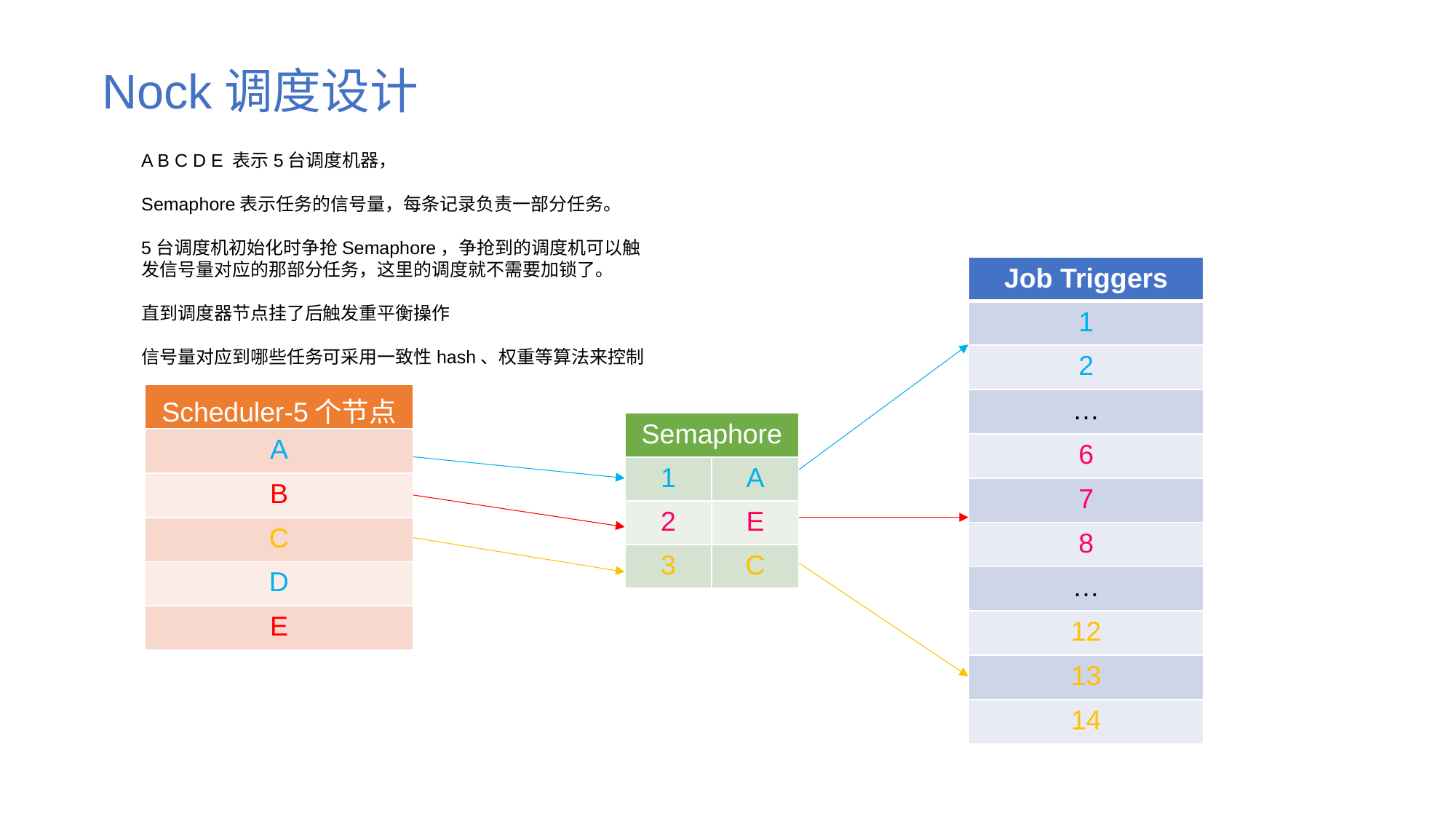

Nock调度设计
A B C D E 表示5台调度机器，

Semaphore表示任务的信号量，每条记录负责一部分任务。

5台调度机初始化时争抢Semaphore，争抢到的调度机可以触
发信号量对应的那部分任务，这里的调度就不需要加锁了。

直到调度器节点挂了后触发重平衡操作

信号量对应到哪些任务可采用一致性hash、权重等算法来控制
| Job Triggers |
| --- |
| 1 |
| 2 |
| … |
| 6 |
| 7 |
| 8 |
| … |
| 12 |
| 13 |
| 14 |
| Scheduler-5个节点 |
| --- |
| A |
| B |
| C |
| D |
| E |
| Semaphore |  |
| --- | --- |
| 1 | A |
| 2 | E |
| 3 | C |